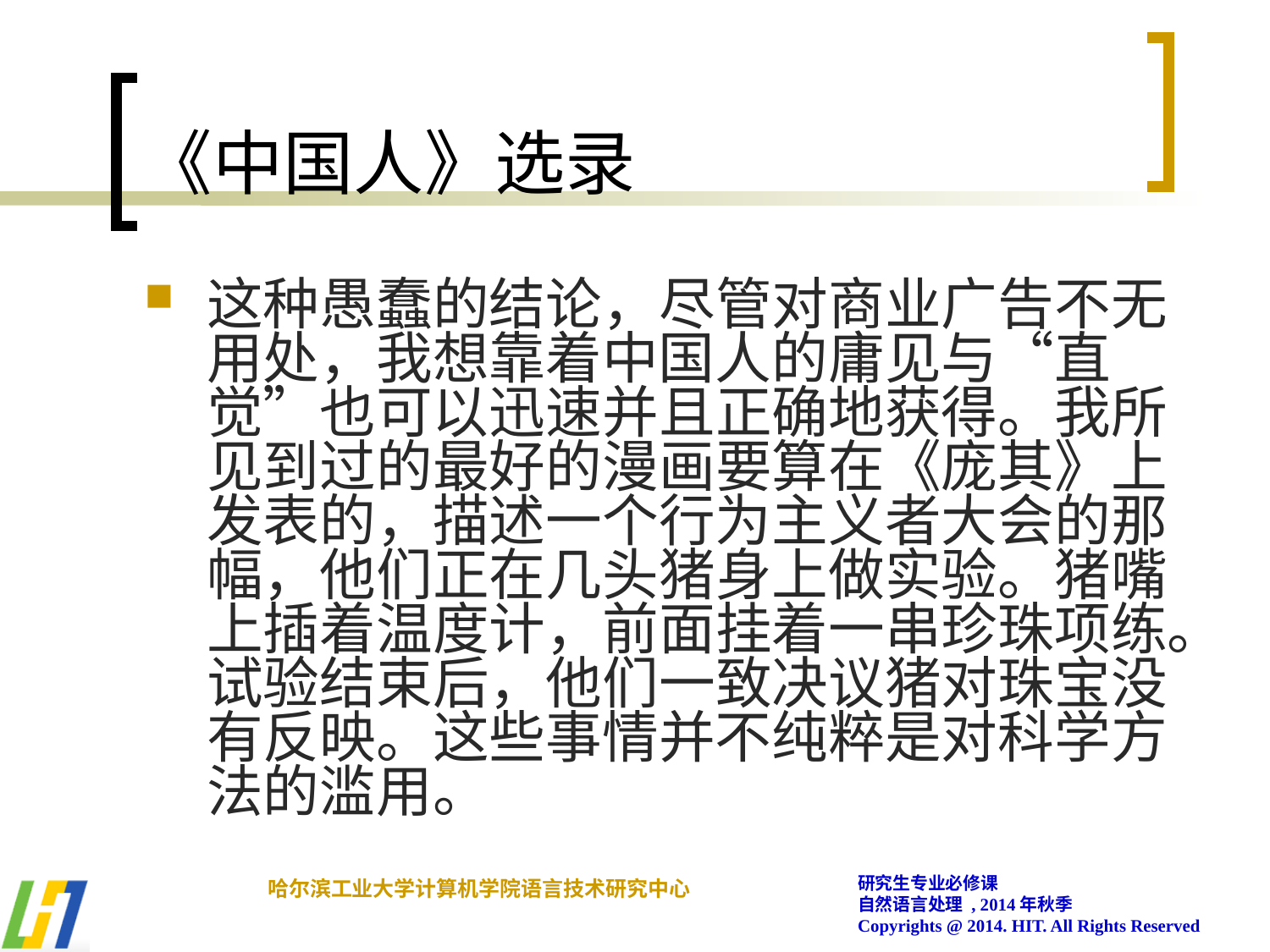

# 《中国人》选录
这种愚蠢的结论，尽管对商业广告不无用处，我想靠着中国人的庸见与“直觉”也可以迅速并且正确地获得。我所见到过的最好的漫画要算在《庞其》上发表的，描述一个行为主义者大会的那幅，他们正在几头猪身上做实验。猪嘴上插着温度计，前面挂着一串珍珠项练。试验结束后，他们一致决议猪对珠宝没有反映。这些事情并不纯粹是对科学方法的滥用。
研究生专业必修课
自然语言处理 , 2014年秋季
Copyrights @ 2014. HIT. All Rights Reserved
哈尔滨工业大学计算机学院语言技术研究中心